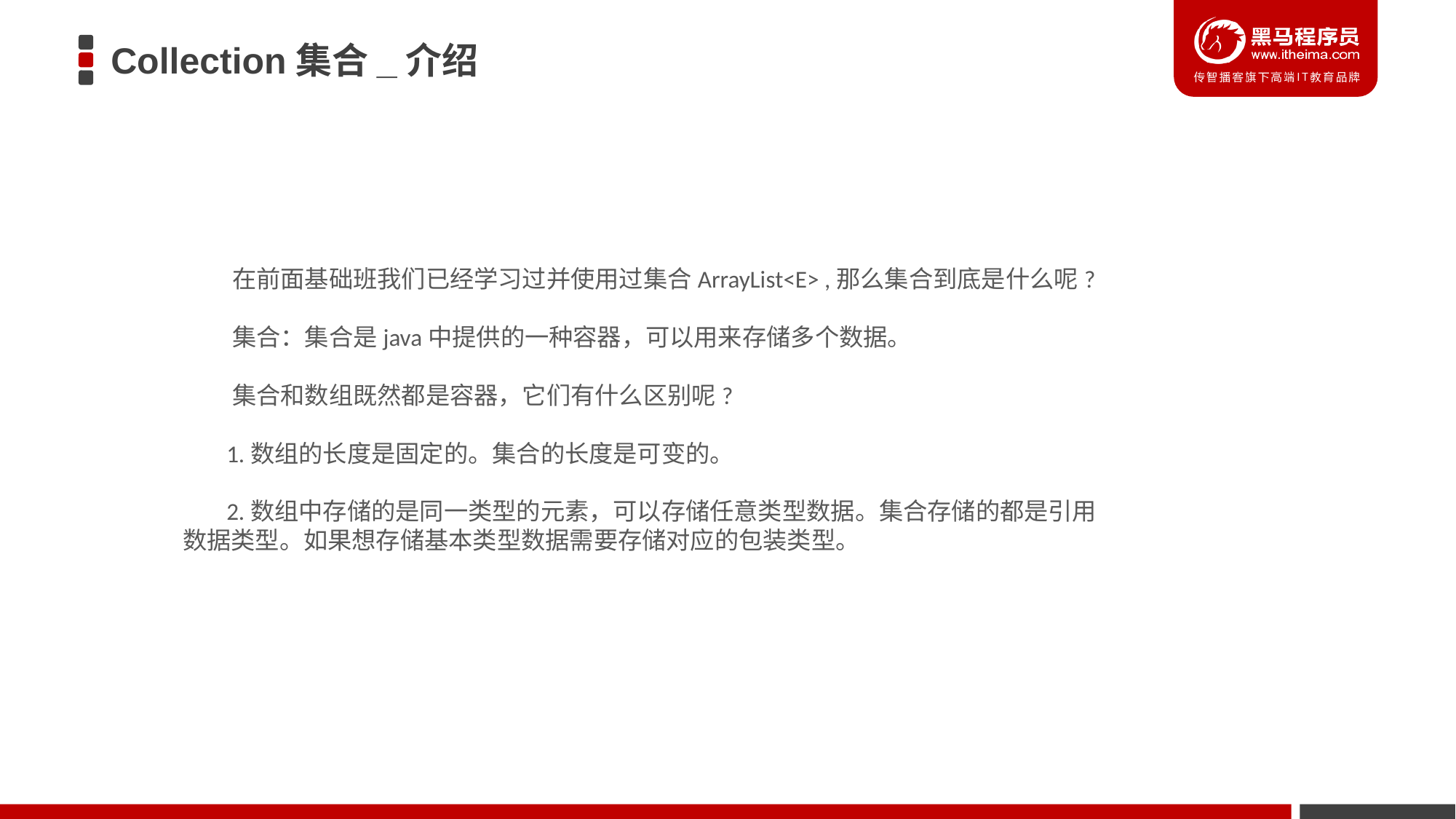

# Collection集合_介绍
        在前面基础班我们已经学习过并使用过集合ArrayList<E> ,那么集合到底是什么呢?

        集合：集合是java中提供的一种容器，可以用来存储多个数据。

        集合和数组既然都是容器，它们有什么区别呢?

        1.数组的长度是固定的。集合的长度是可变的。

        2.数组中存储的是同一类型的元素，可以存储任意类型数据。集合存储的都是引用数据类型。如果想存储基本类型数据需要存储对应的包装类型。